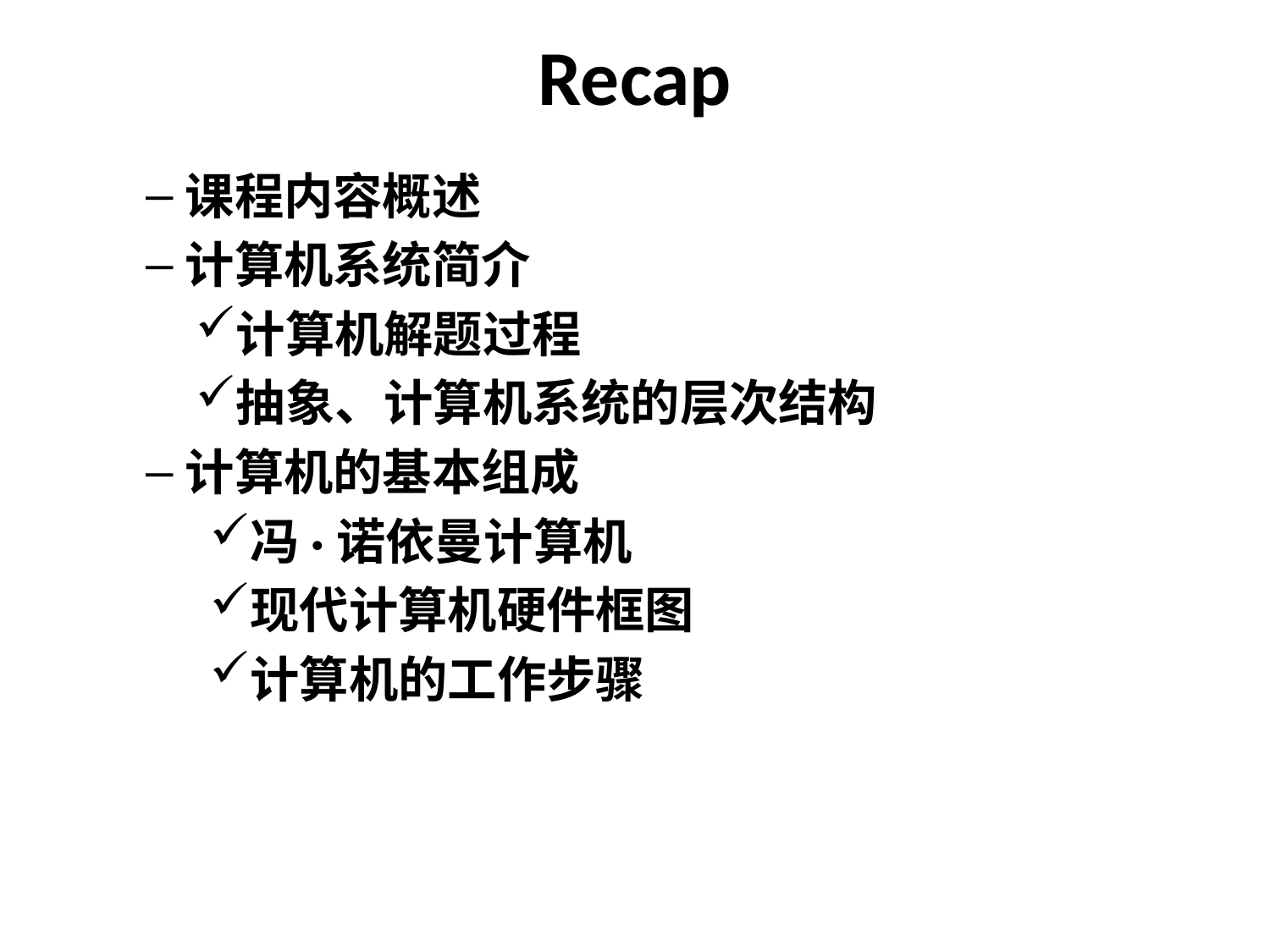

# Recap
课程内容概述
计算机系统简介
计算机解题过程
抽象、计算机系统的层次结构
计算机的基本组成
冯·诺依曼计算机
现代计算机硬件框图
计算机的工作步骤